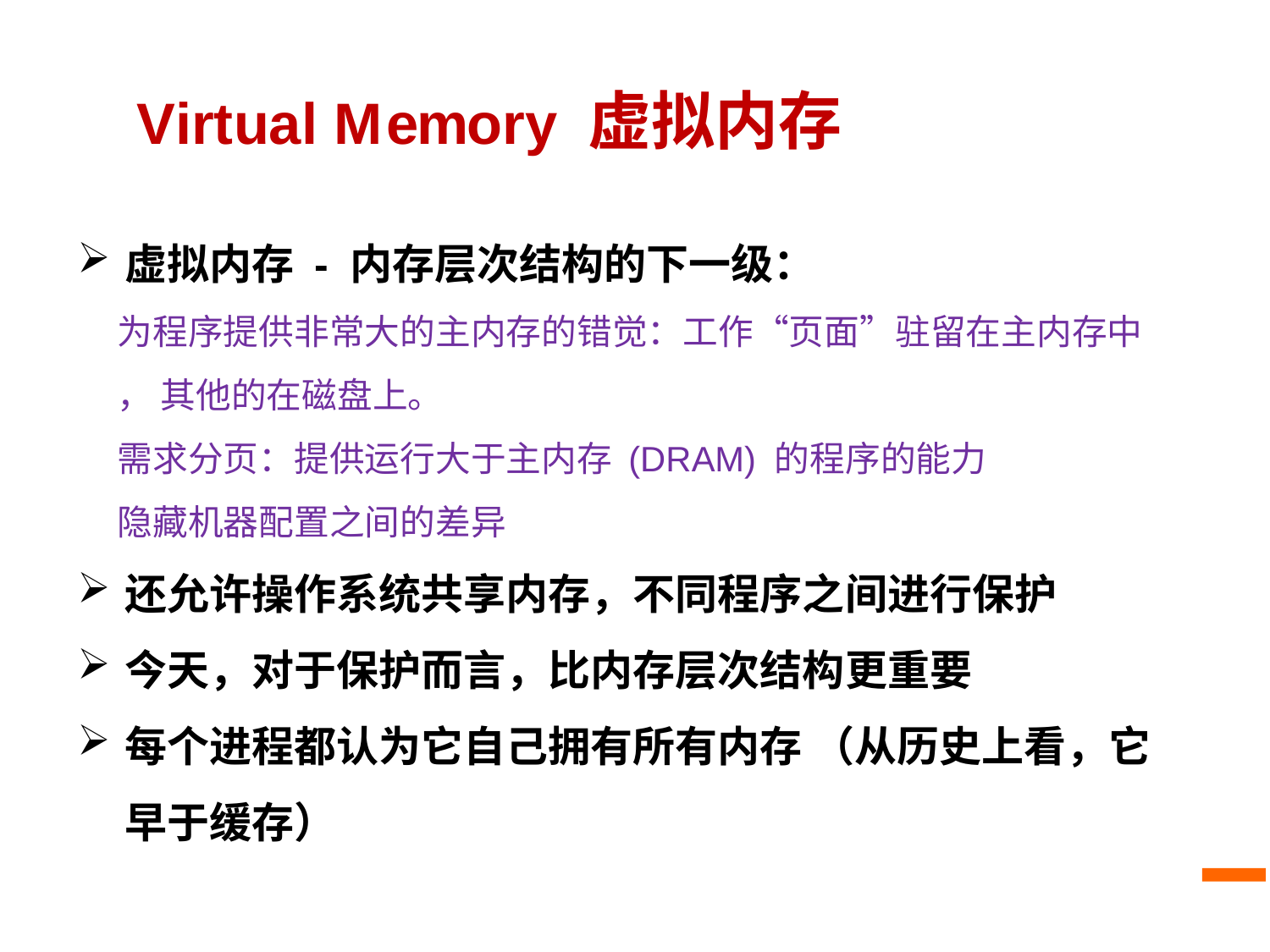

# Virtual Memory 虚拟内存
虚拟内存 - 内存层次结构的下一级：
    为程序提供非常大的主内存的错觉：工作“页面”驻留在主内存中
    ， 其他的在磁盘上。
    需求分页：提供运行大于主内存 (DRAM) 的程序的能力
    隐藏机器配置之间的差异
还允许操作系统共享内存，不同程序之间进行保护
今天，对于保护而言，比内存层次结构更重要
每个进程都认为它自己拥有所有内存 （从历史上看，它早于缓存）